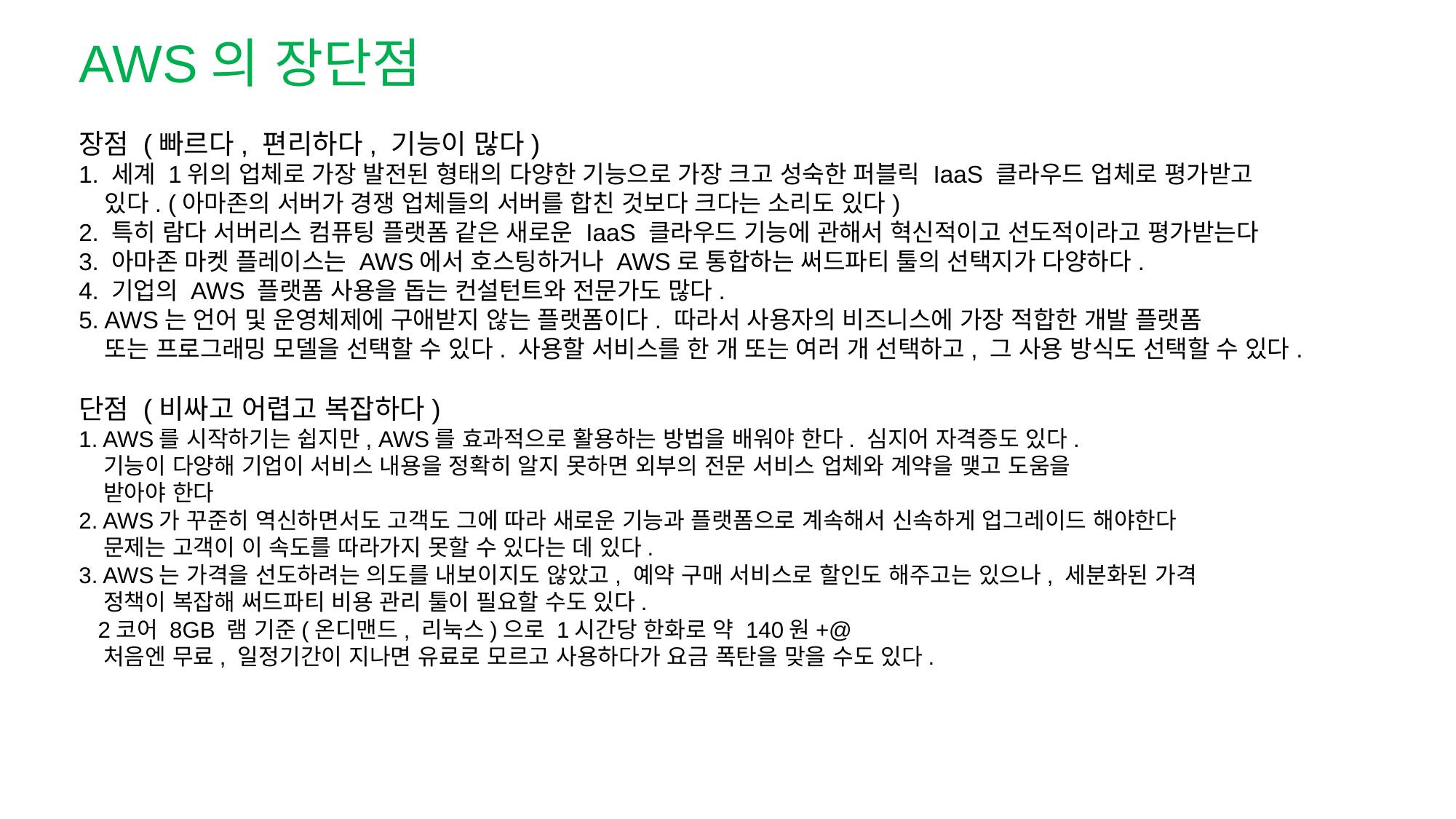

AWS의 장단점

장점 (빠르다, 편리하다, 기능이 많다)
1. 세계 1위의 업체로 가장 발전된 형태의 다양한 기능으로 가장 크고 성숙한 퍼블릭 IaaS 클라우드 업체로 평가받고
   있다. (아마존의 서버가 경쟁 업체들의 서버를 합친 것보다 크다는 소리도 있다)
2. 특히 람다 서버리스 컴퓨팅 플랫폼 같은 새로운 IaaS 클라우드 기능에 관해서 혁신적이고 선도적이라고 평가받는다
3. 아마존 마켓 플레이스는 AWS에서 호스팅하거나 AWS로 통합하는 써드파티 툴의 선택지가 다양하다.
4. 기업의 AWS 플랫폼 사용을 돕는 컨설턴트와 전문가도 많다.
5. AWS는 언어 및 운영체제에 구애받지 않는 플랫폼이다. 따라서 사용자의 비즈니스에 가장 적합한 개발 플랫폼
   또는 프로그래밍 모델을 선택할 수 있다. 사용할 서비스를 한 개 또는 여러 개 선택하고, 그 사용 방식도 선택할 수 있다.

단점 (비싸고 어렵고 복잡하다)
1. AWS를 시작하기는 쉽지만, AWS를 효과적으로 활용하는 방법을 배워야 한다. 심지어 자격증도 있다.
   기능이 다양해 기업이 서비스 내용을 정확히 알지 못하면 외부의 전문 서비스 업체와 계약을 맺고 도움을
   받아야 한다
2. AWS가 꾸준히 역신하면서도 고객도 그에 따라 새로운 기능과 플랫폼으로 계속해서 신속하게 업그레이드 해야한다
   문제는 고객이 이 속도를 따라가지 못할 수 있다는 데 있다.
3. AWS는 가격을 선도하려는 의도를 내보이지도 않았고, 예약 구매 서비스로 할인도 해주고는 있으나, 세분화된 가격
   정책이 복잡해 써드파티 비용 관리 툴이 필요할 수도 있다.
   2코어 8GB 램 기준(온디맨드, 리눅스)으로 1시간당 한화로 약 140원+@
   처음엔 무료, 일정기간이 지나면 유료로 모르고 사용하다가 요금 폭탄을 맞을 수도 있다.